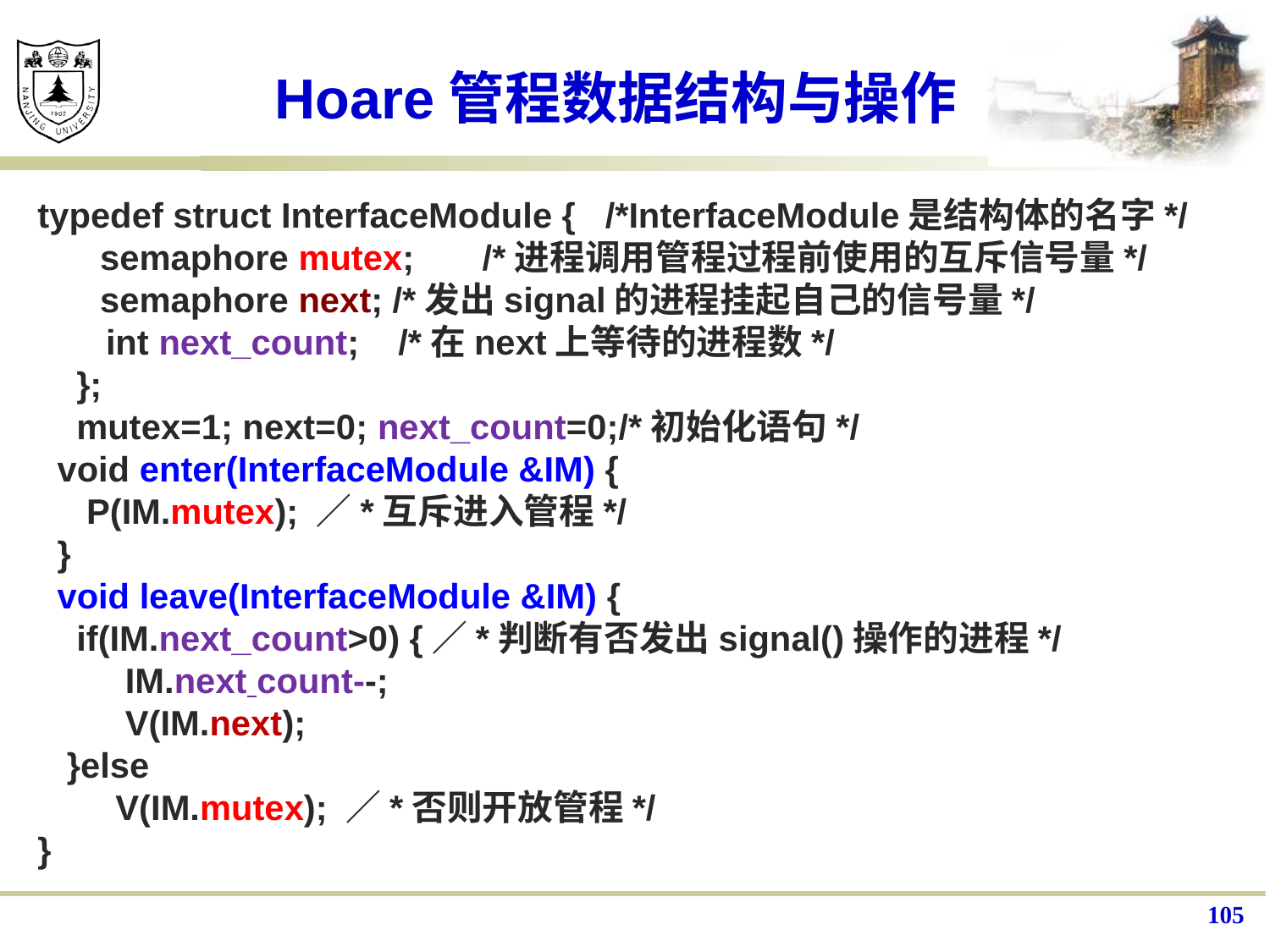

# Hoare管程数据结构与操作
typedef struct InterfaceModule {   /*InterfaceModule是结构体的名字*/
semaphore mutex;       /*进程调用管程过程前使用的互斥信号量*/
semaphore next; /*发出signal的进程挂起自己的信号量*/
       int next_count;    /*在next上等待的进程数*/
    };
    mutex=1; next=0; next_count=0;/*初始化语句*/
  void enter(InterfaceModule &IM) {
     P(IM.mutex); ／*互斥进入管程*/
  }
  void leave(InterfaceModule &IM) {
    if(IM.next_count>0) {／*判断有否发出signal()操作的进程*/
         IM.next count--;
         V(IM.next);
   }else
        V(IM.mutex); ／*否则开放管程*/
}

105